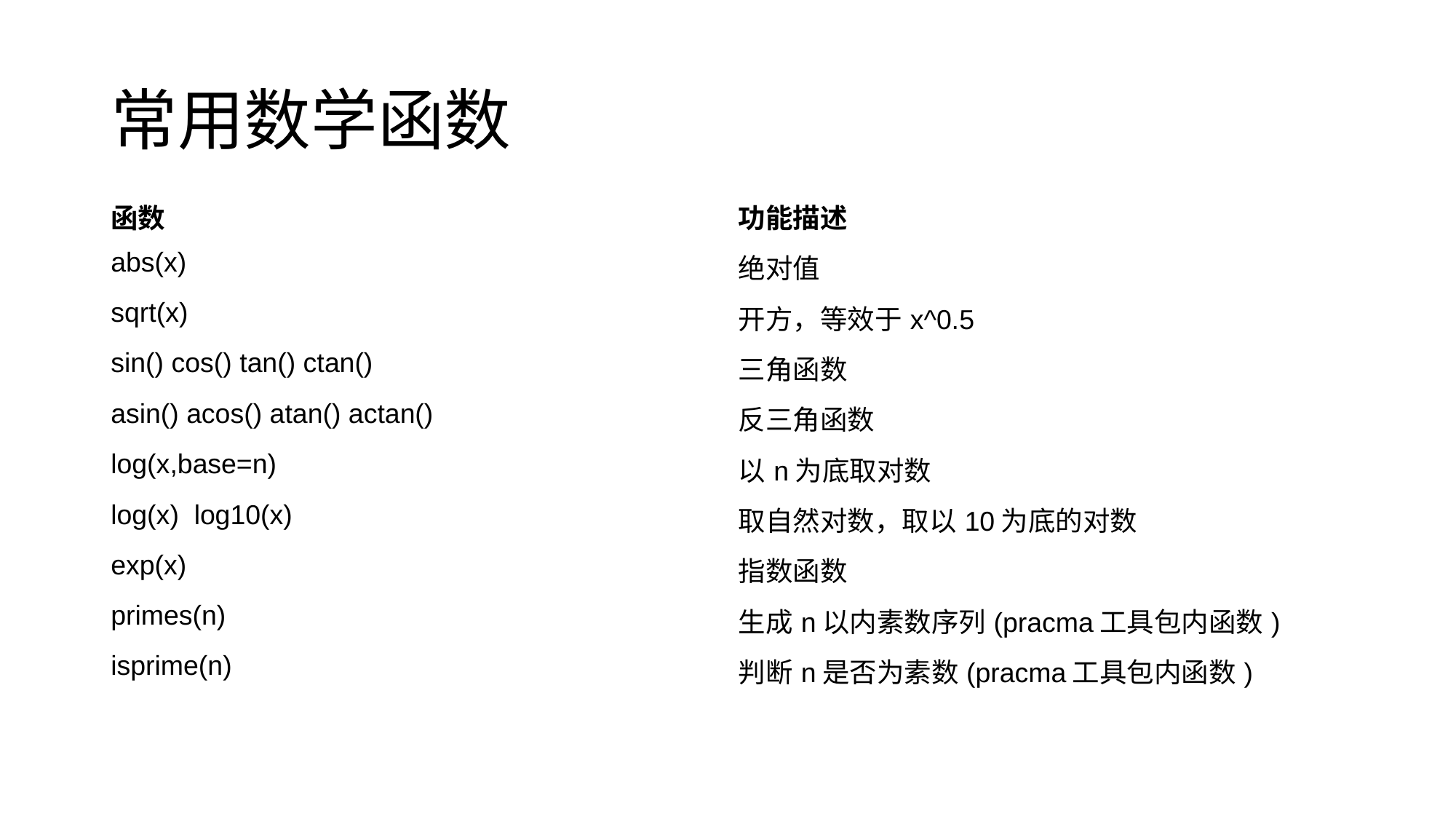

# 常用数学函数
| 函数 | 功能描述 |
| --- | --- |
| abs(x) | 绝对值 |
| sqrt(x) | 开方，等效于x^0.5 |
| sin() cos() tan() ctan() | 三角函数 |
| asin() acos() atan() actan() | 反三角函数 |
| log(x,base=n) | 以n为底取对数 |
| log(x) log10(x) | 取自然对数，取以10为底的对数 |
| exp(x) | 指数函数 |
| primes(n) | 生成n以内素数序列(pracma工具包内函数) |
| isprime(n) | 判断n是否为素数(pracma工具包内函数) |
|  |  |